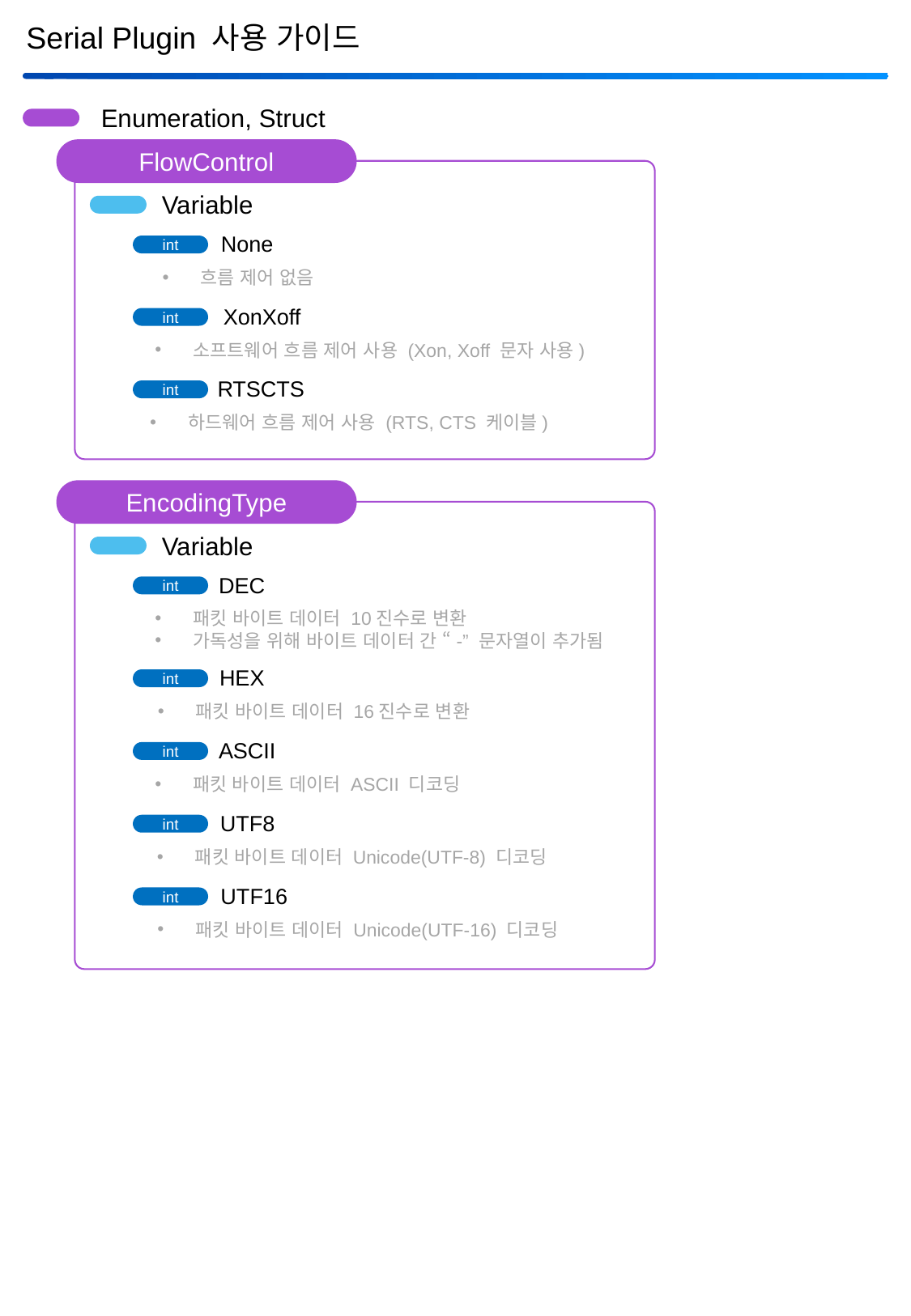

Serial Plugin 사용 가이드

Enumeration, Struct

FlowControl

Variable

None
int
흐름 제어 없음
XonXoff
int
소프트웨어 흐름 제어 사용 (Xon, Xoff 문자 사용)
RTSCTS
int
하드웨어 흐름 제어 사용 (RTS, CTS 케이블)

EncodingType

Variable

DEC
int
패킷 바이트 데이터 10진수로 변환
가독성을 위해 바이트 데이터 간 “-” 문자열이 추가됨
HEX
int
패킷 바이트 데이터 16진수로 변환
ASCII
int
패킷 바이트 데이터 ASCII 디코딩
UTF8
int
패킷 바이트 데이터 Unicode(UTF-8) 디코딩
UTF16
int
패킷 바이트 데이터 Unicode(UTF-16) 디코딩